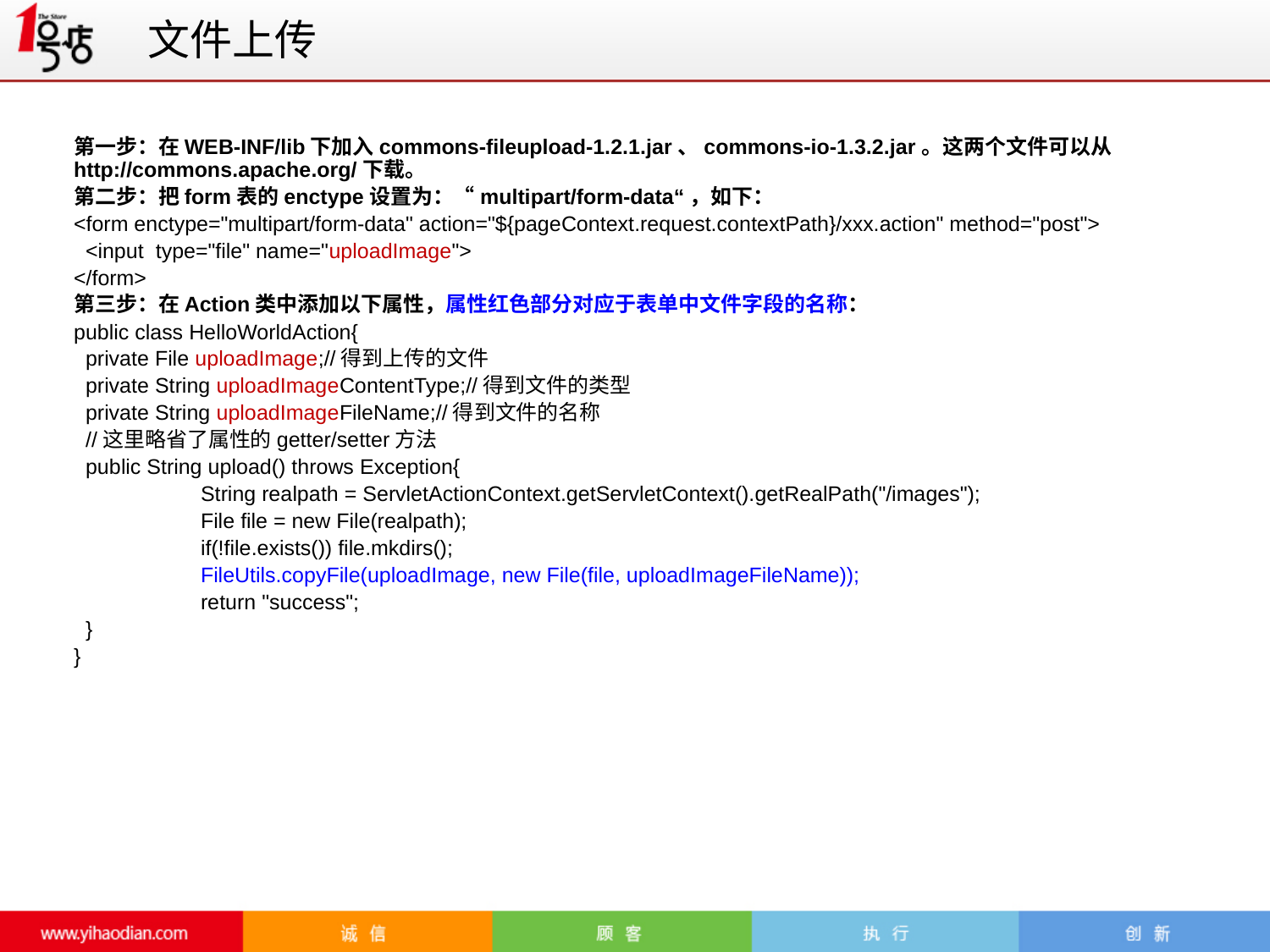

# 文件上传
第一步：在WEB-INF/lib下加入commons-fileupload-1.2.1.jar、commons-io-1.3.2.jar。这两个文件可以从http://commons.apache.org/下载。
第二步：把form表的enctype设置为：“multipart/form-data“，如下：
<form enctype="multipart/form-data" action="${pageContext.request.contextPath}/xxx.action" method="post">
  <input  type="file" name="uploadImage">
</form>
第三步：在Action类中添加以下属性，属性红色部分对应于表单中文件字段的名称：
public class HelloWorldAction{
  private File uploadImage;//得到上传的文件
  private String uploadImageContentType;//得到文件的类型
  private String uploadImageFileName;//得到文件的名称
  //这里略省了属性的getter/setter方法
  public String upload() throws Exception{
	String realpath = ServletActionContext.getServletContext().getRealPath("/images");
	File file = new File(realpath);
	if(!file.exists()) file.mkdirs();
	FileUtils.copyFile(uploadImage, new File(file, uploadImageFileName));
	return "success";
  }
}